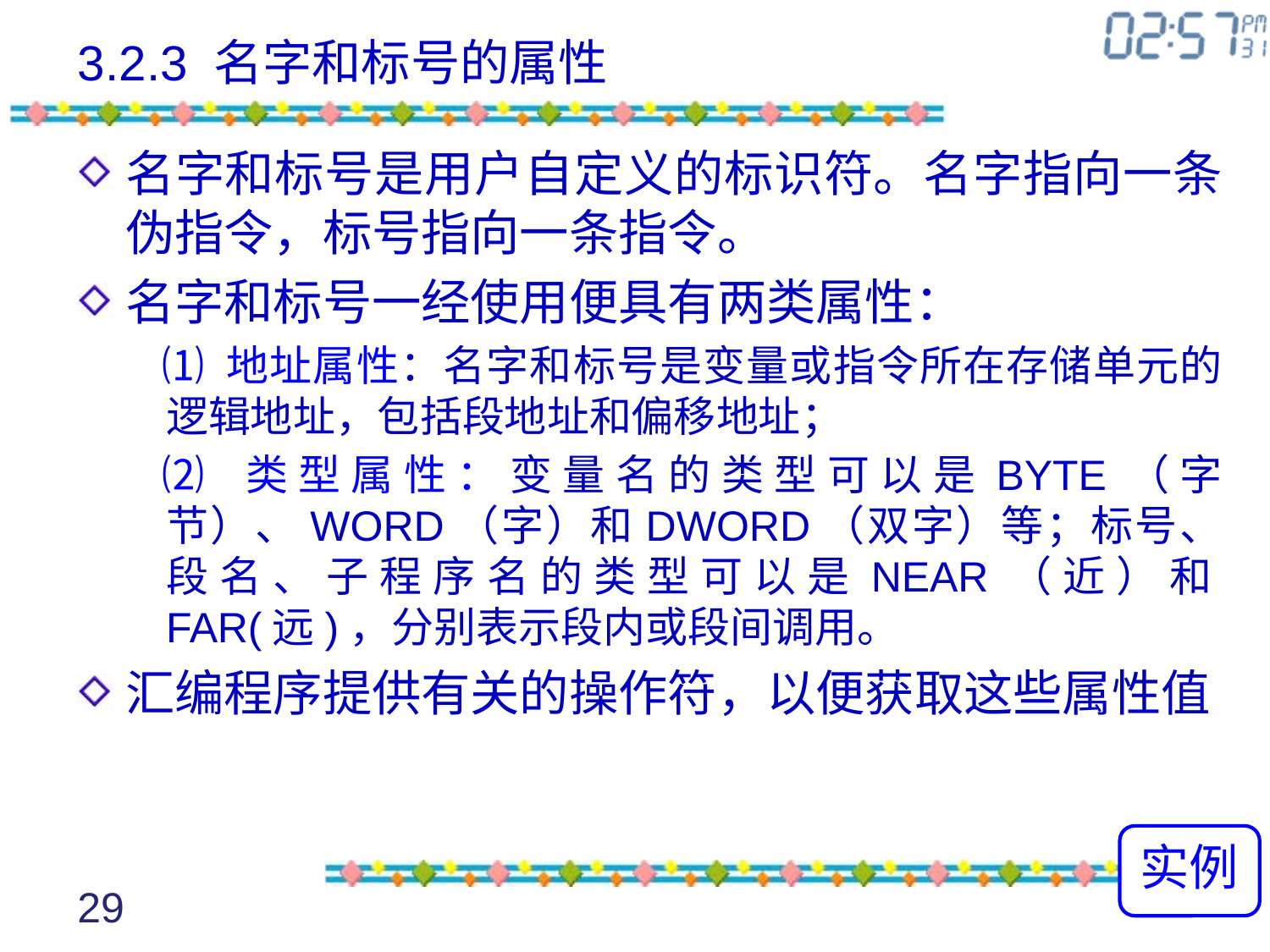

# 3.2.3 名字和标号的属性
名字和标号是用户自定义的标识符。名字指向一条伪指令，标号指向一条指令。
名字和标号一经使用便具有两类属性：
⑴ 地址属性：名字和标号是变量或指令所在存储单元的逻辑地址，包括段地址和偏移地址；
⑵ 类型属性：变量名的类型可以是BYTE（字节）、WORD（字）和DWORD（双字）等；标号、段名、子程序名的类型可以是NEAR（近）和FAR(远)，分别表示段内或段间调用。
汇编程序提供有关的操作符，以便获取这些属性值
实例